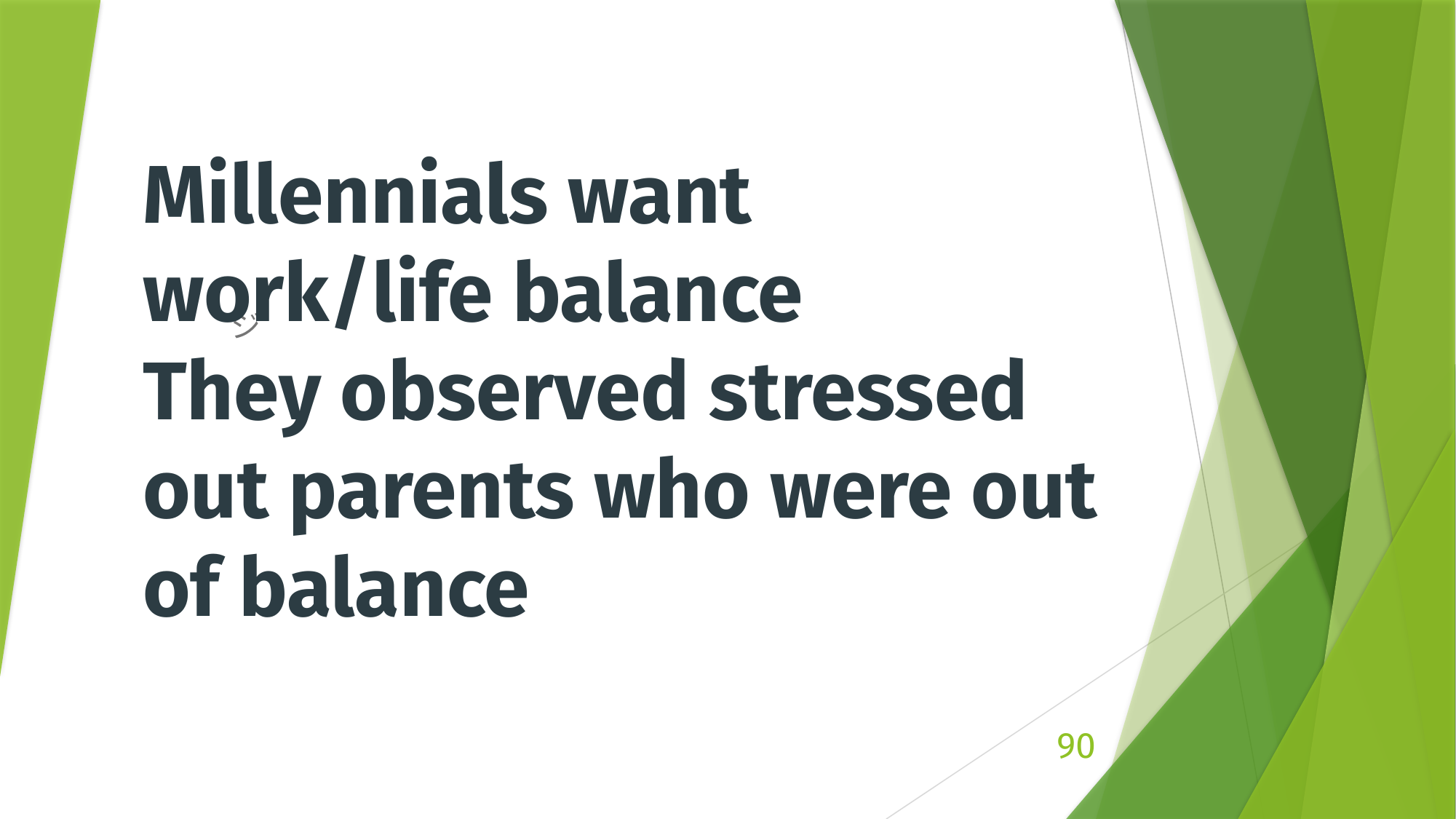

Millennials want work/life balance
They observed stressed out parents who were out of balance

ジ

90